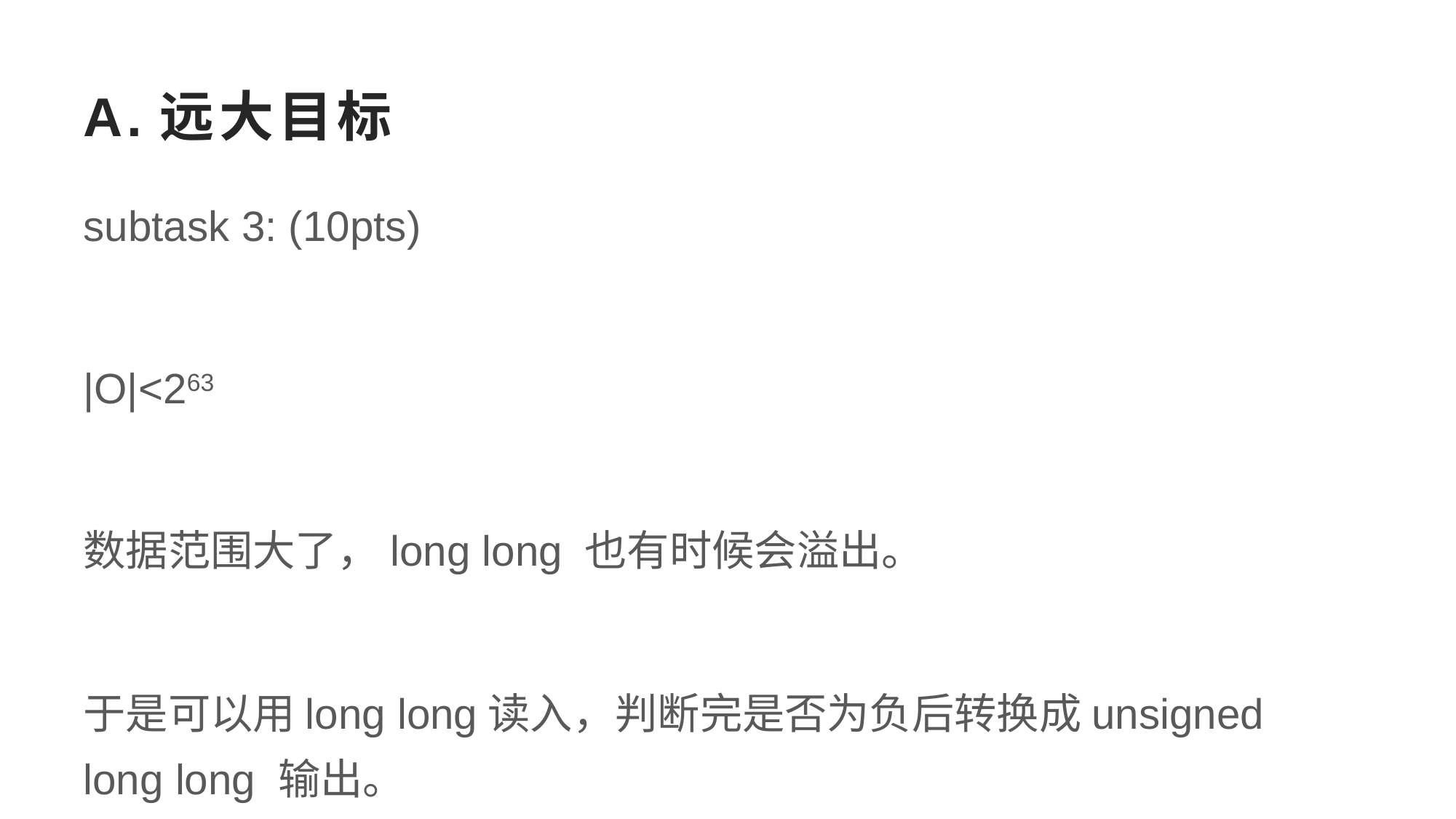

# A.远大目标
subtask 3: (10pts)

|O|<263

数据范围大了，long long 也有时候会溢出。

于是可以用long long读入，判断完是否为负后转换成unsigned long long 输出。